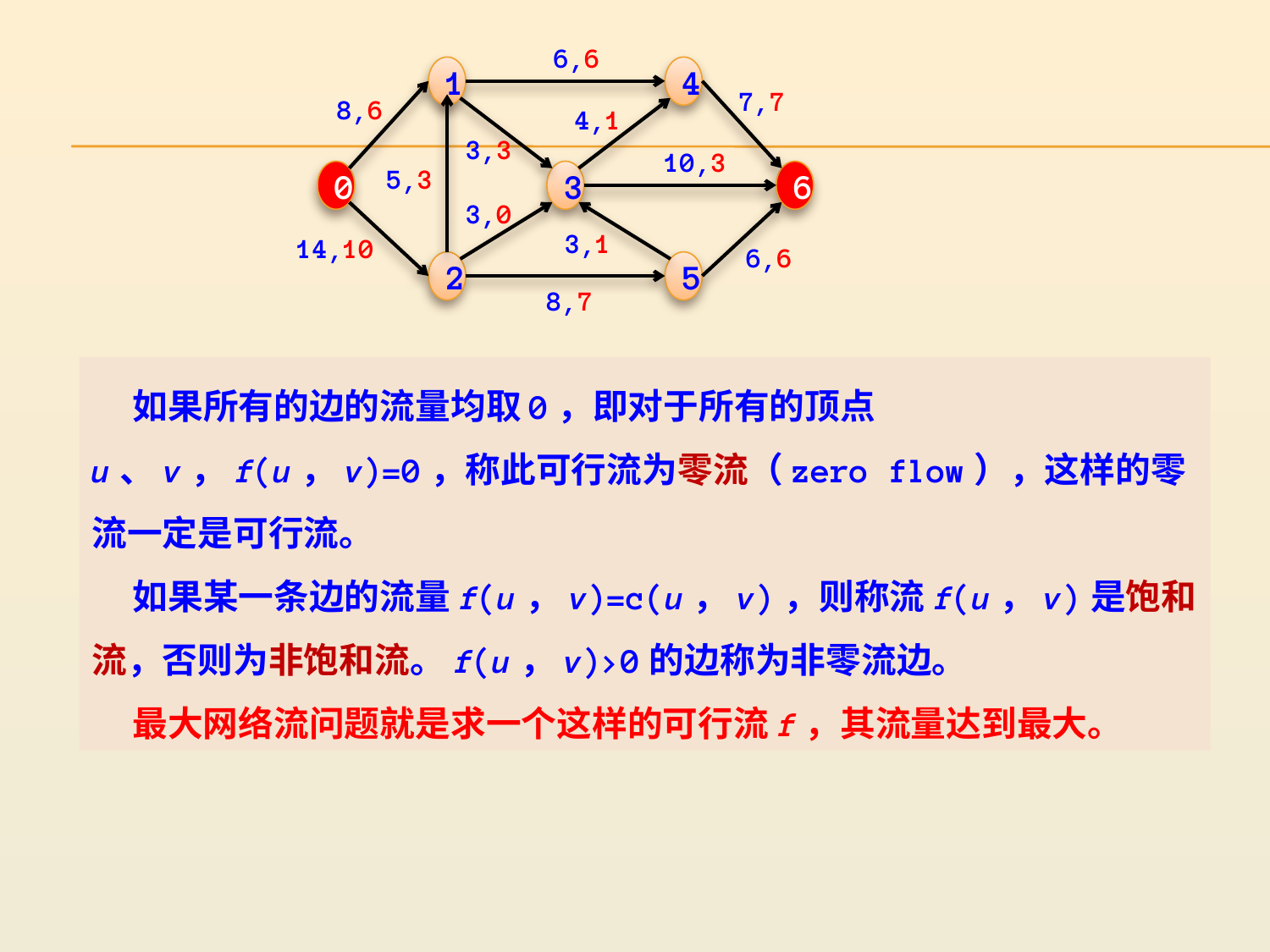

6,6
1
4
7,7
8,6
4,1
3,3
10,3
0
5,3
3
6
3,0
3,1
14,10
6,6
2
5
8,7
    如果所有的边的流量均取0，即对于所有的顶点u、v，f(u，v)=0，称此可行流为零流（zero flow），这样的零流一定是可行流。
    如果某一条边的流量f(u，v)=c(u，v)，则称流f(u，v)是饱和流，否则为非饱和流。f(u，v)>0的边称为非零流边。
    最大网络流问题就是求一个这样的可行流f，其流量达到最大。